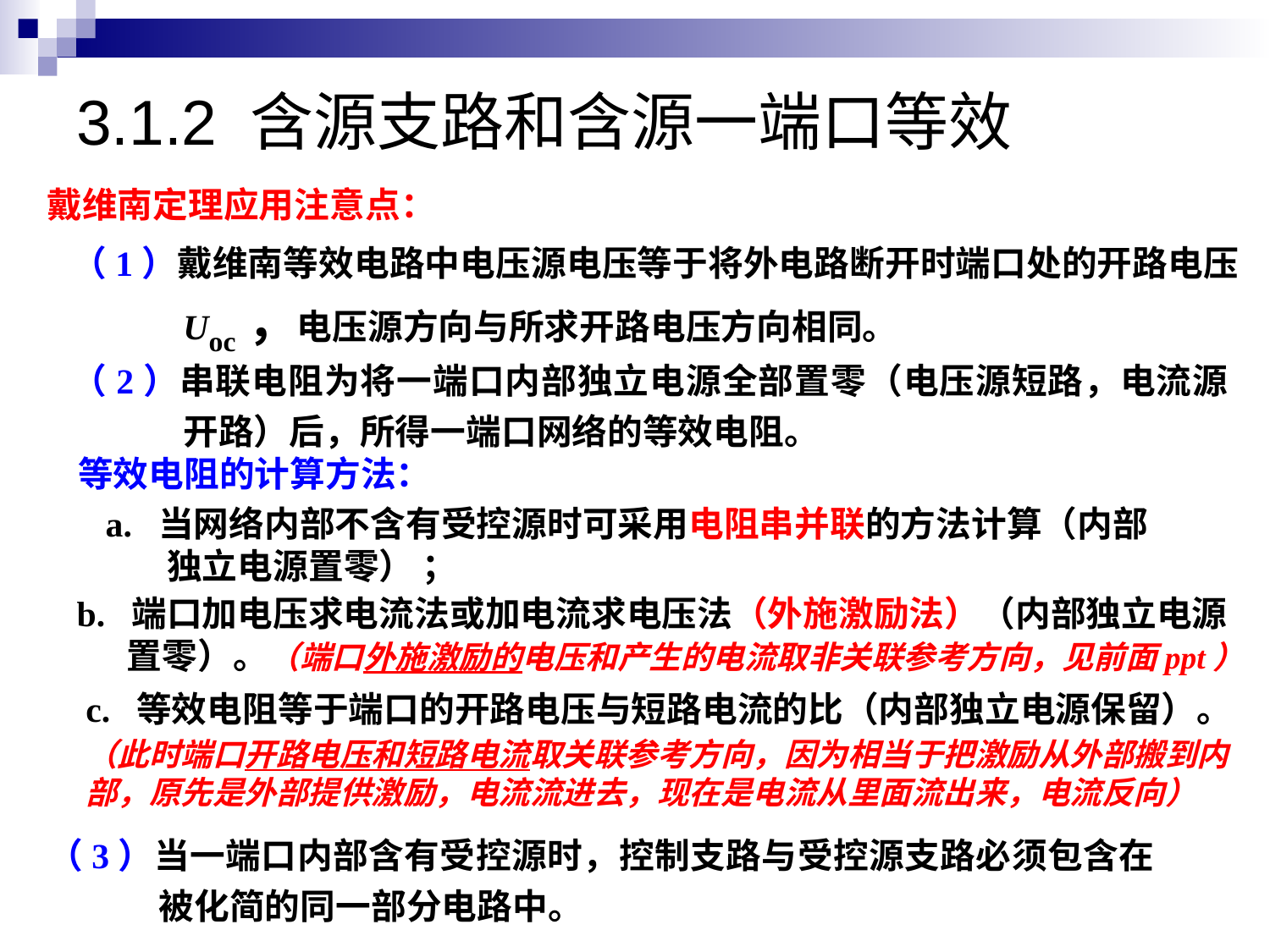

# 3.1.2 含源支路和含源一端口等效
戴维南定理应用注意点：
（1）戴维南等效电路中电压源电压等于将外电路断开时端口处的开路电压Uoc，电压源方向与所求开路电压方向相同。
（2）串联电阻为将一端口内部独立电源全部置零（电压源短路，电流源开路）后，所得一端口网络的等效电阻。
等效电阻的计算方法：
a.  当网络内部不含有受控源时可采用电阻串并联的方法计算（内部独立电源置零） ；
b.  端口加电压求电流法或加电流求电压法（外施激励法）（内部独立电源置零）。（端口外施激励的电压和产生的电流取非关联参考方向，见前面ppt）
c.  等效电阻等于端口的开路电压与短路电流的比（内部独立电源保留）。
（此时端口开路电压和短路电流取关联参考方向，因为相当于把激励从外部搬到内部，原先是外部提供激励，电流流进去，现在是电流从里面流出来，电流反向）
（3）当一端口内部含有受控源时，控制支路与受控源支路必须包含在被化简的同一部分电路中。